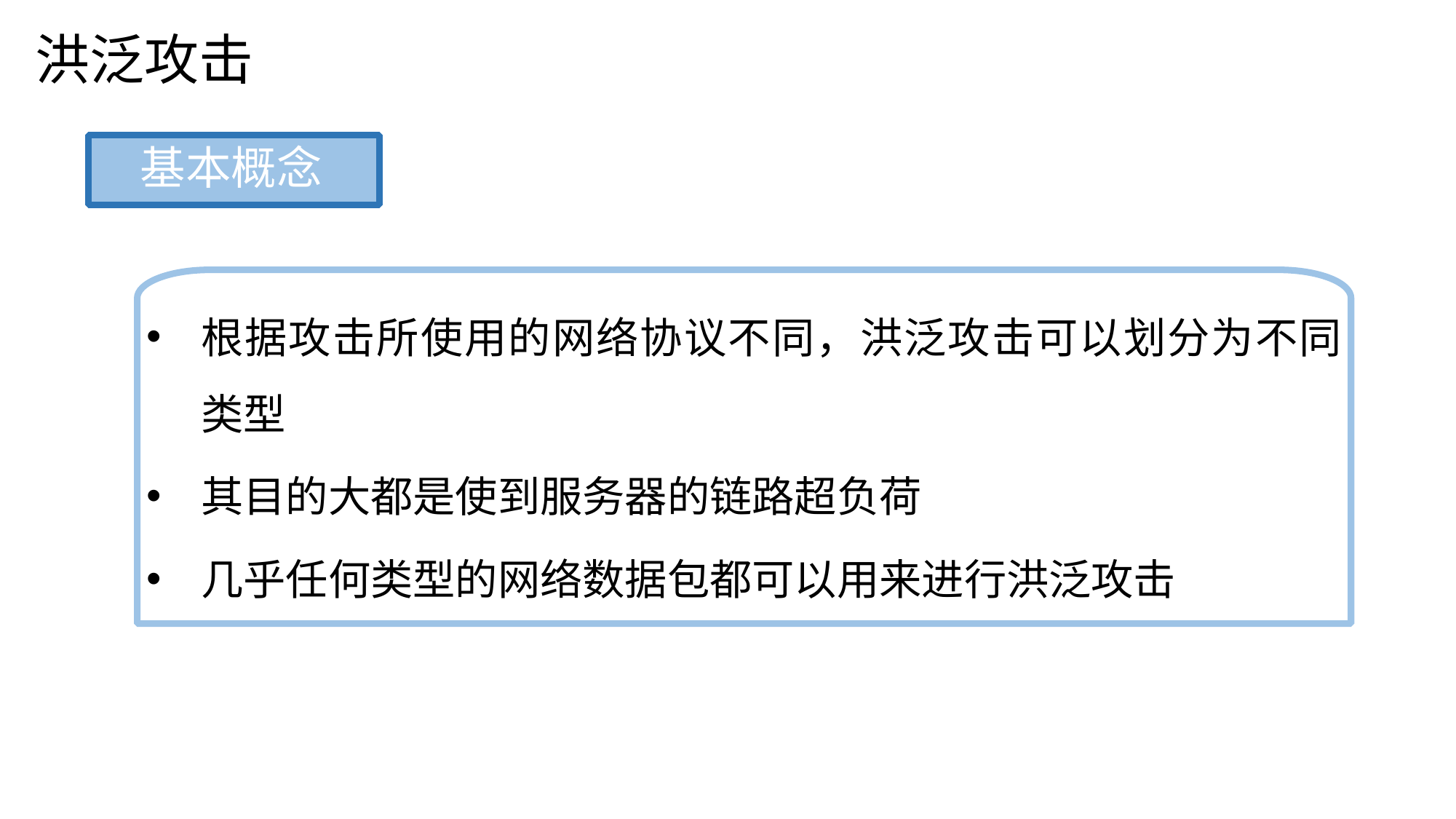

洪泛攻击
基本概念
根据攻击所使用的网络协议不同，洪泛攻击可以划分为不同类型
其目的大都是使到服务器的链路超负荷
几乎任何类型的网络数据包都可以用来进行洪泛攻击